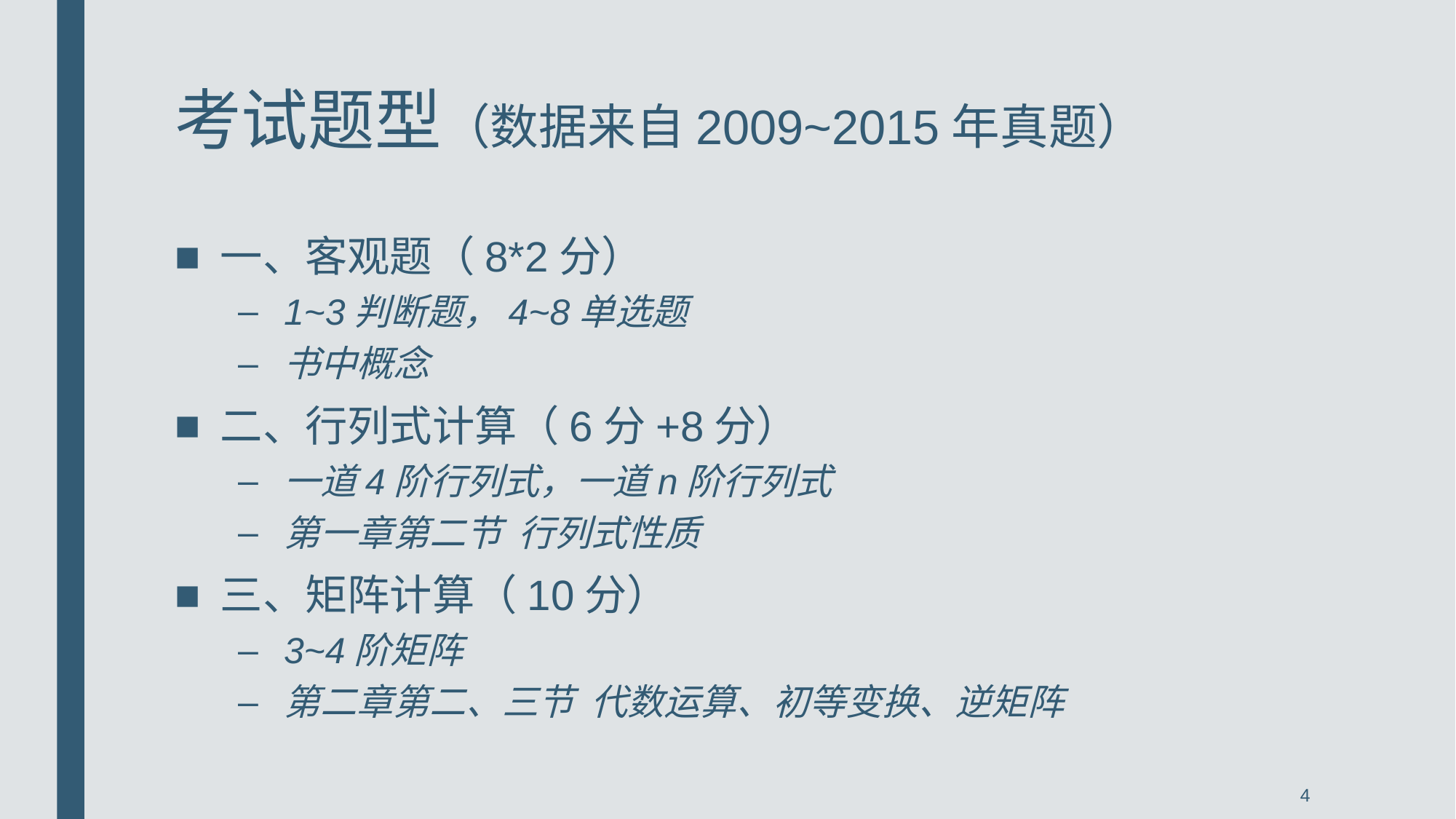

# 考试题型（数据来自2009~2015年真题）
一、客观题（8*2分）
1~3判断题，4~8单选题
书中概念
二、行列式计算（6分+8分）
一道4阶行列式，一道n阶行列式
第一章第二节  行列式性质
三、矩阵计算（10分）
3~4阶矩阵
第二章第二、三节  代数运算、初等变换、逆矩阵
4